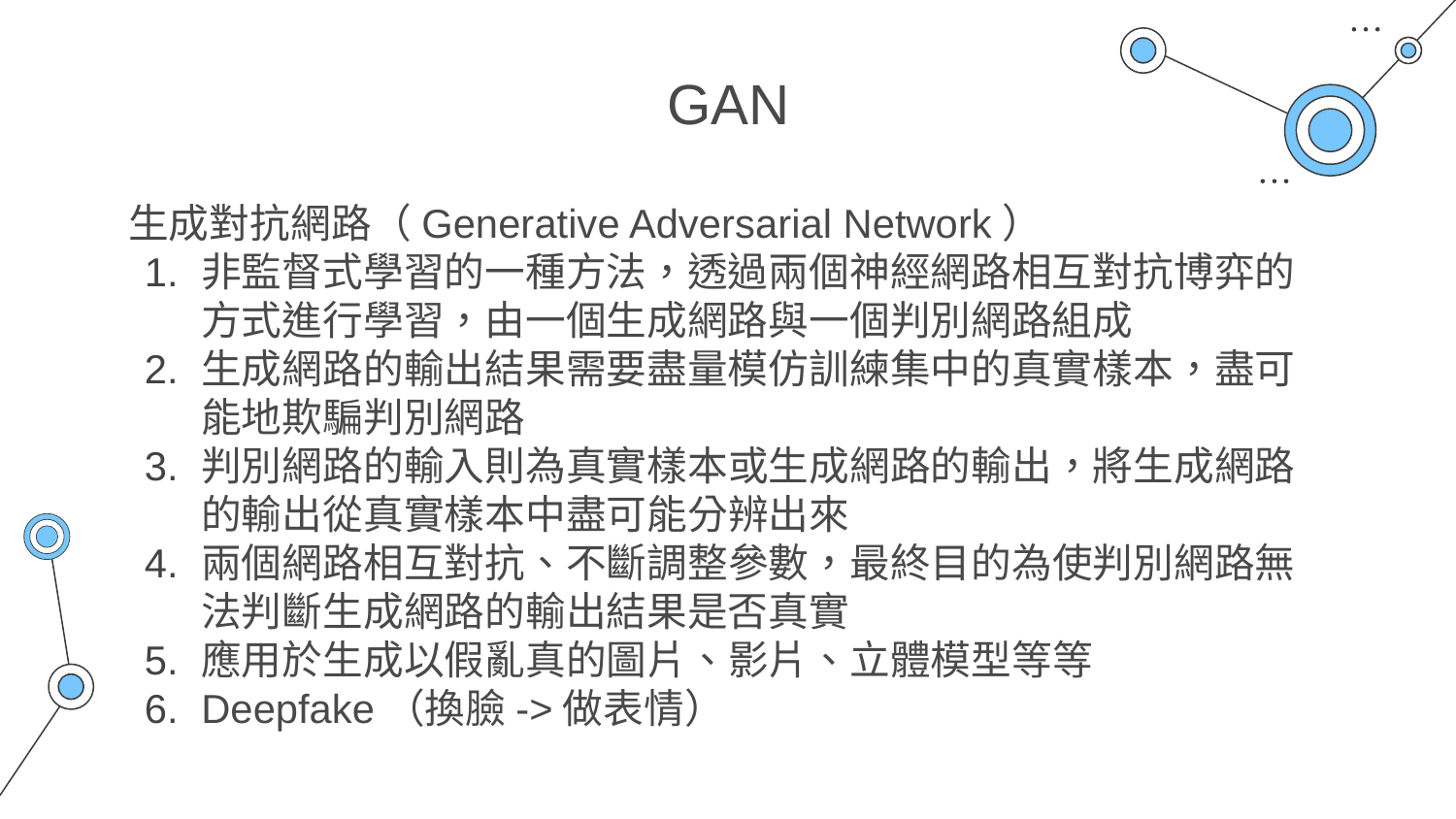

# GAN

生成對抗網路（Generative Adversarial Network）
非監督式學習的一種方法，透過兩個神經網路相互對抗博弈的方式進行學習，由一個生成網路與一個判別網路組成
生成網路的輸出結果需要盡量模仿訓練集中的真實樣本，盡可能地欺騙判別網路
判別網路的輸入則為真實樣本或生成網路的輸出，將生成網路的輸出從真實樣本中盡可能分辨出來
兩個網路相互對抗、不斷調整參數，最終目的為使判別網路無法判斷生成網路的輸出結果是否真實
應用於生成以假亂真的圖片、影片、立體模型等等
Deepfake（換臉->做表情）